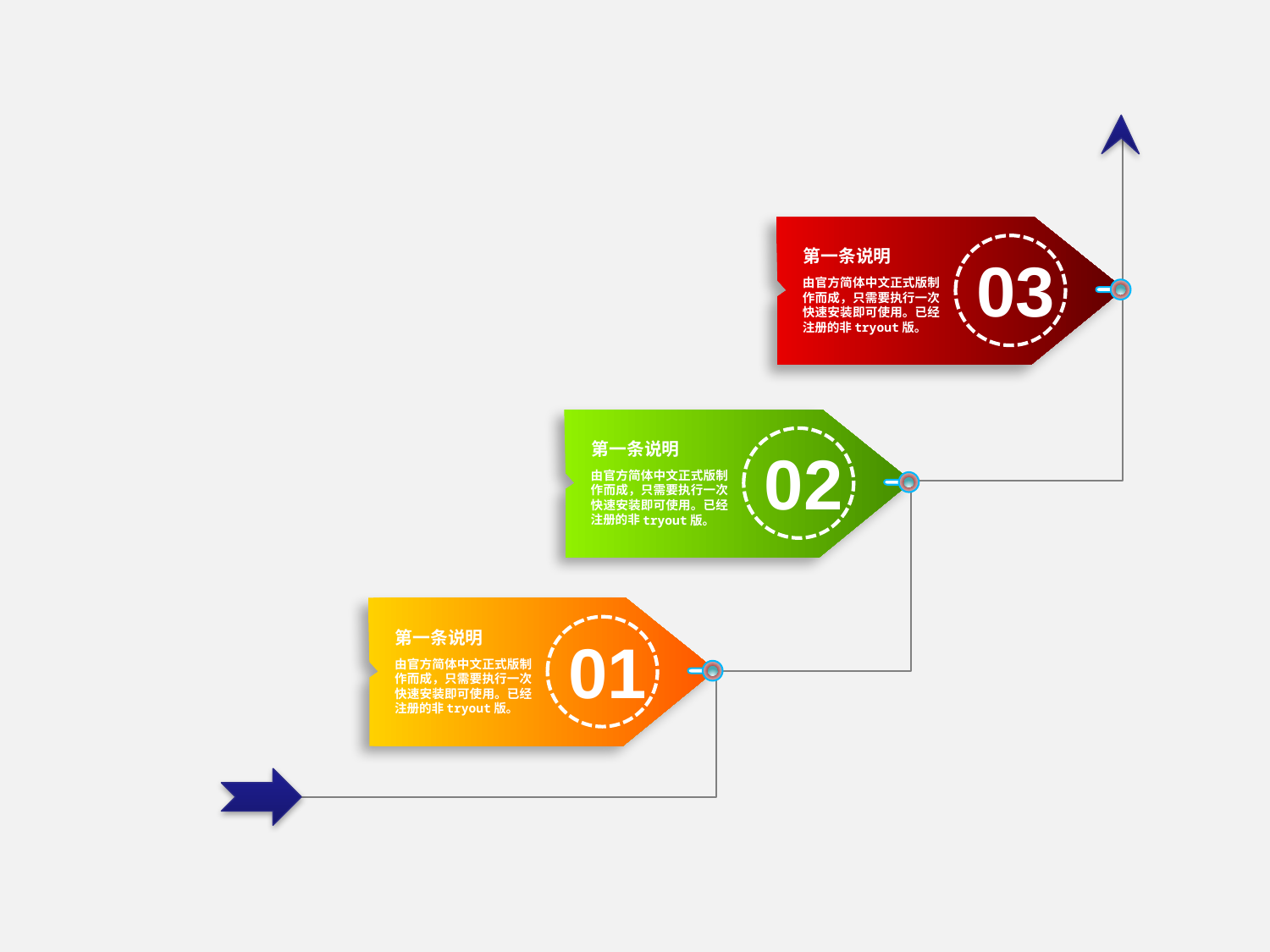

第一条说明
03
由官方简体中文正式版制作而成，只需要执行一次快速安装即可使用。已经注册的非tryout版。

第一条说明
02
由官方简体中文正式版制作而成，只需要执行一次快速安装即可使用。已经注册的非tryout版。

第一条说明
01
由官方简体中文正式版制作而成，只需要执行一次快速安装即可使用。已经注册的非tryout版。